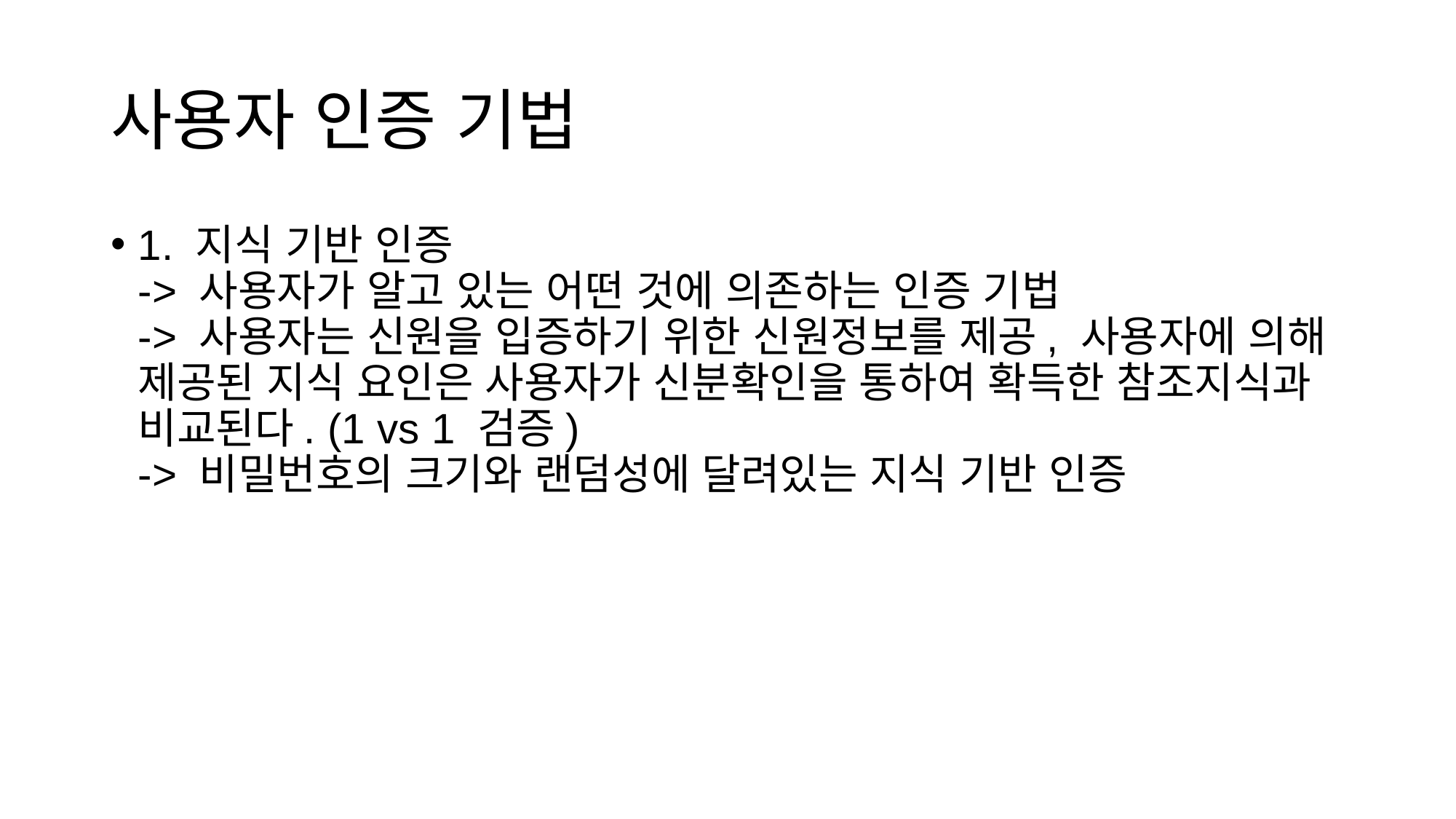

# 사용자 인증 기법
1. 지식 기반 인증
-> 사용자가 알고 있는 어떤 것에 의존하는 인증 기법
-> 사용자는 신원을 입증하기 위한 신원정보를 제공, 사용자에 의해 제공된 지식 요인은 사용자가 신분확인을 통하여 확득한 참조지식과 비교된다. (1 vs 1 검증)
-> 비밀번호의 크기와 랜덤성에 달려있는 지식 기반 인증